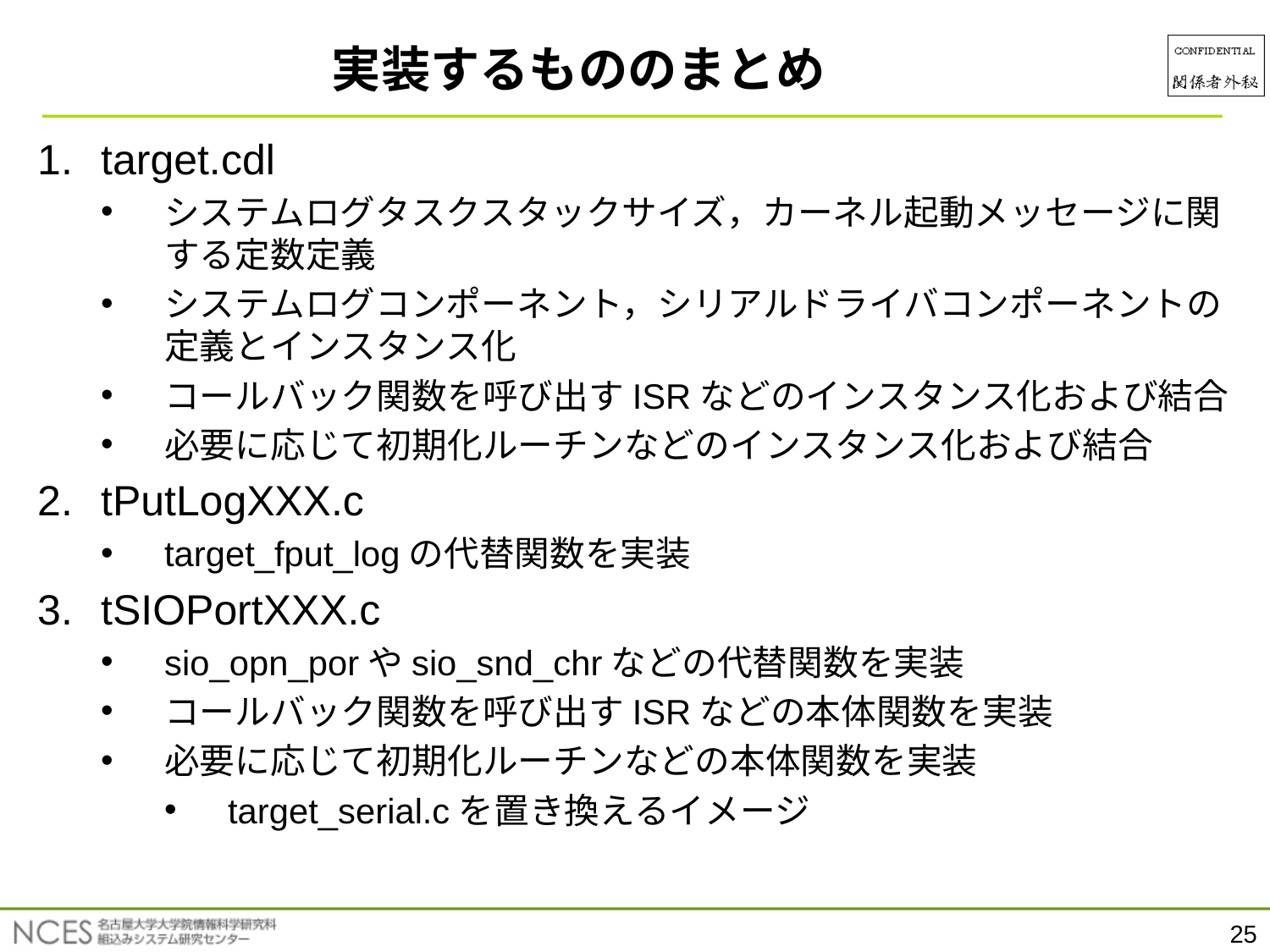

実装するもののまとめ
target.cdl
システムログタスクスタックサイズ，カーネル起動メッセージに関する定数定義
システムログコンポーネント，シリアルドライバコンポーネントの定義とインスタンス化
コールバック関数を呼び出すISRなどのインスタンス化および結合
必要に応じて初期化ルーチンなどのインスタンス化および結合
tPutLogXXX.c
target_fput_logの代替関数を実装
tSIOPortXXX.c
sio_opn_porやsio_snd_chrなどの代替関数を実装
コールバック関数を呼び出すISRなどの本体関数を実装
必要に応じて初期化ルーチンなどの本体関数を実装
target_serial.cを置き換えるイメージ

25